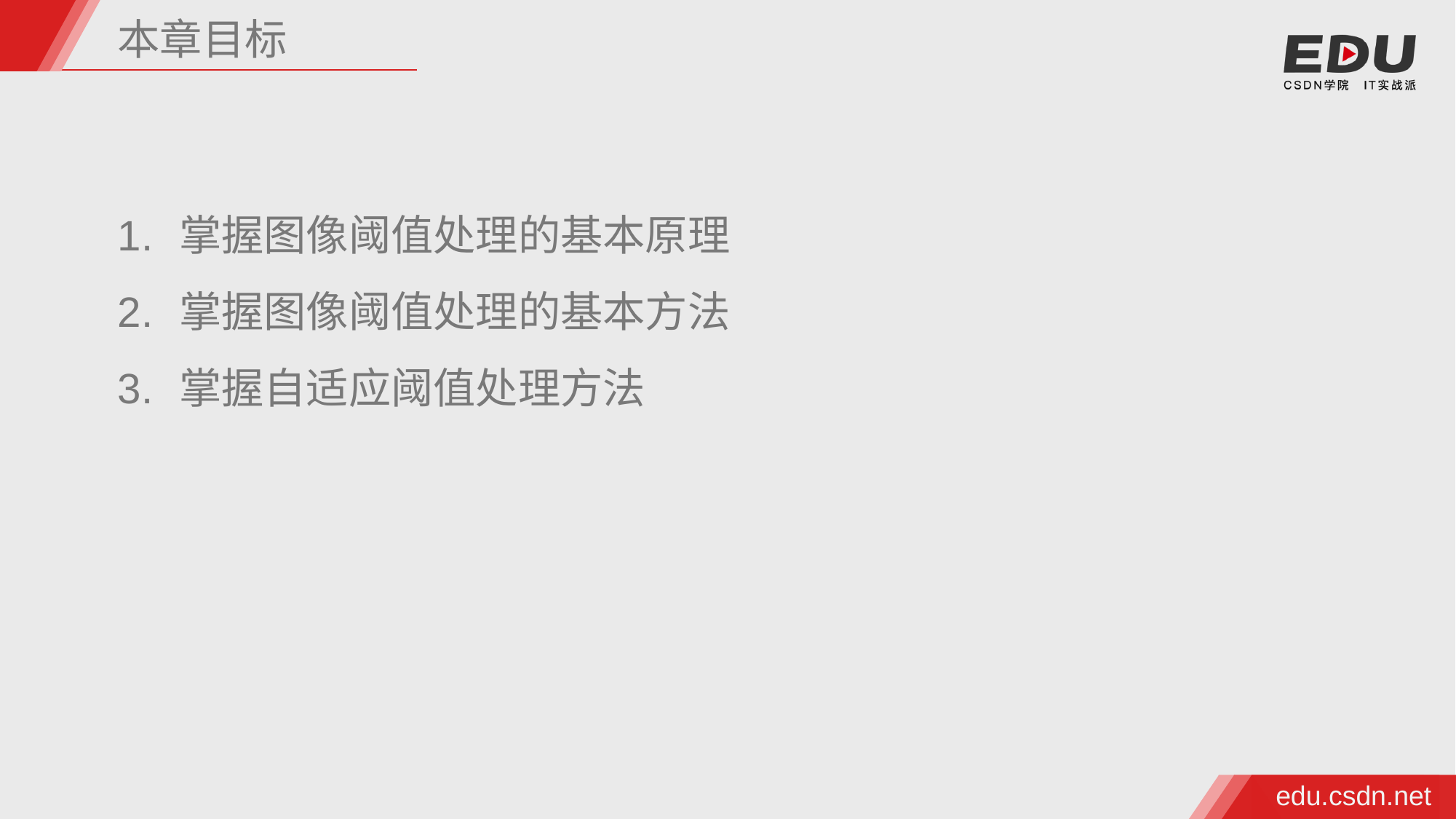

本章目标
掌握图像阈值处理的基本原理
掌握图像阈值处理的基本方法
掌握自适应阈值处理方法